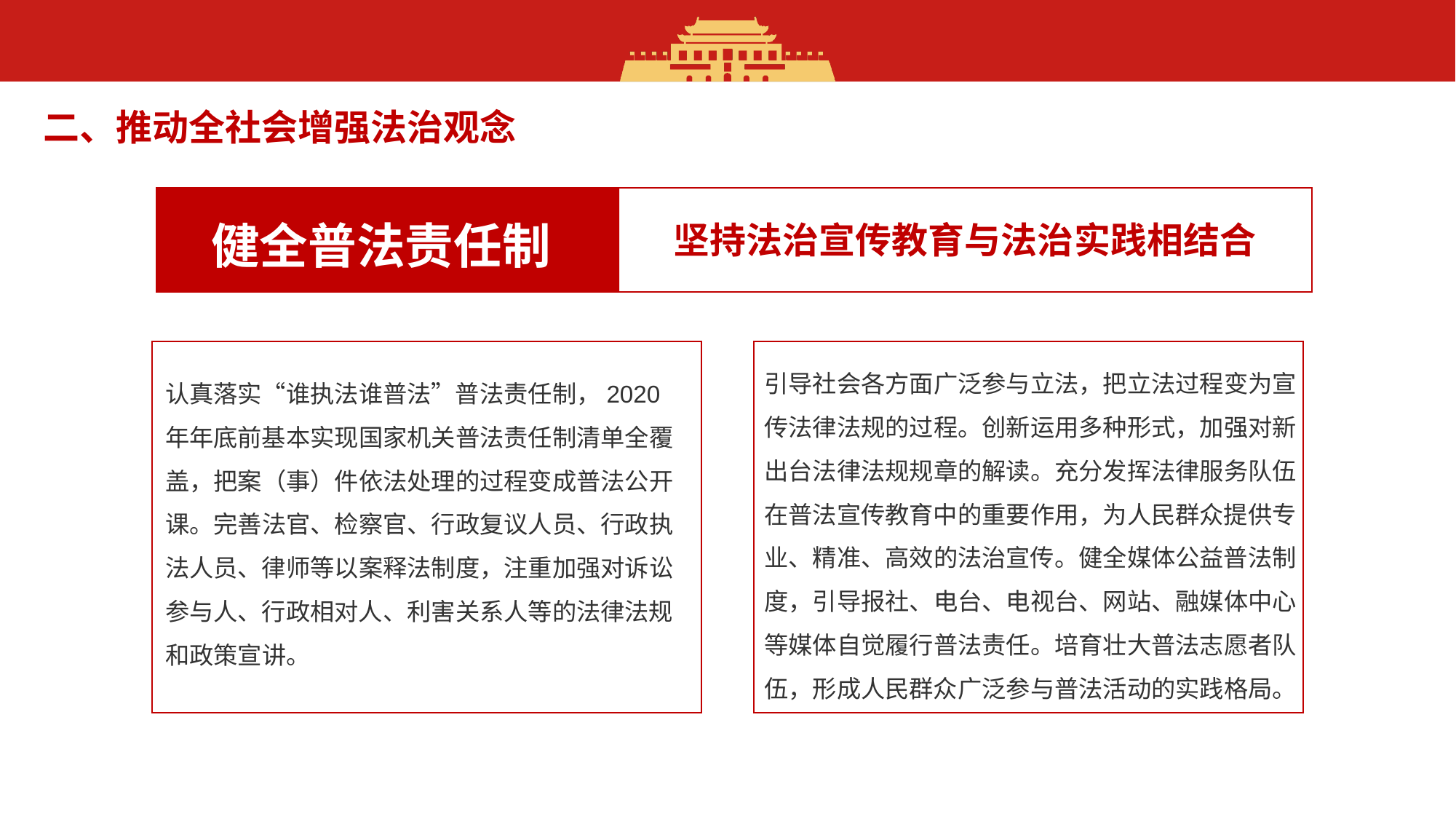

健全普法责任制

坚持法治宣传教育与法治实践相结合

引导社会各方面广泛参与立法，把立法过程变为宣传法律法规的过程。创新运用多种形式，加强对新出台法律法规规章的解读。充分发挥法律服务队伍在普法宣传教育中的重要作用，为人民群众提供专业、精准、高效的法治宣传。健全媒体公益普法制度，引导报社、电台、电视台、网站、融媒体中心等媒体自觉履行普法责任。培育壮大普法志愿者队伍，形成人民群众广泛参与普法活动的实践格局。

认真落实“谁执法谁普法”普法责任制，2020年年底前基本实现国家机关普法责任制清单全覆盖，把案（事）件依法处理的过程变成普法公开课。完善法官、检察官、行政复议人员、行政执法人员、律师等以案释法制度，注重加强对诉讼参与人、行政相对人、利害关系人等的法律法规和政策宣讲。